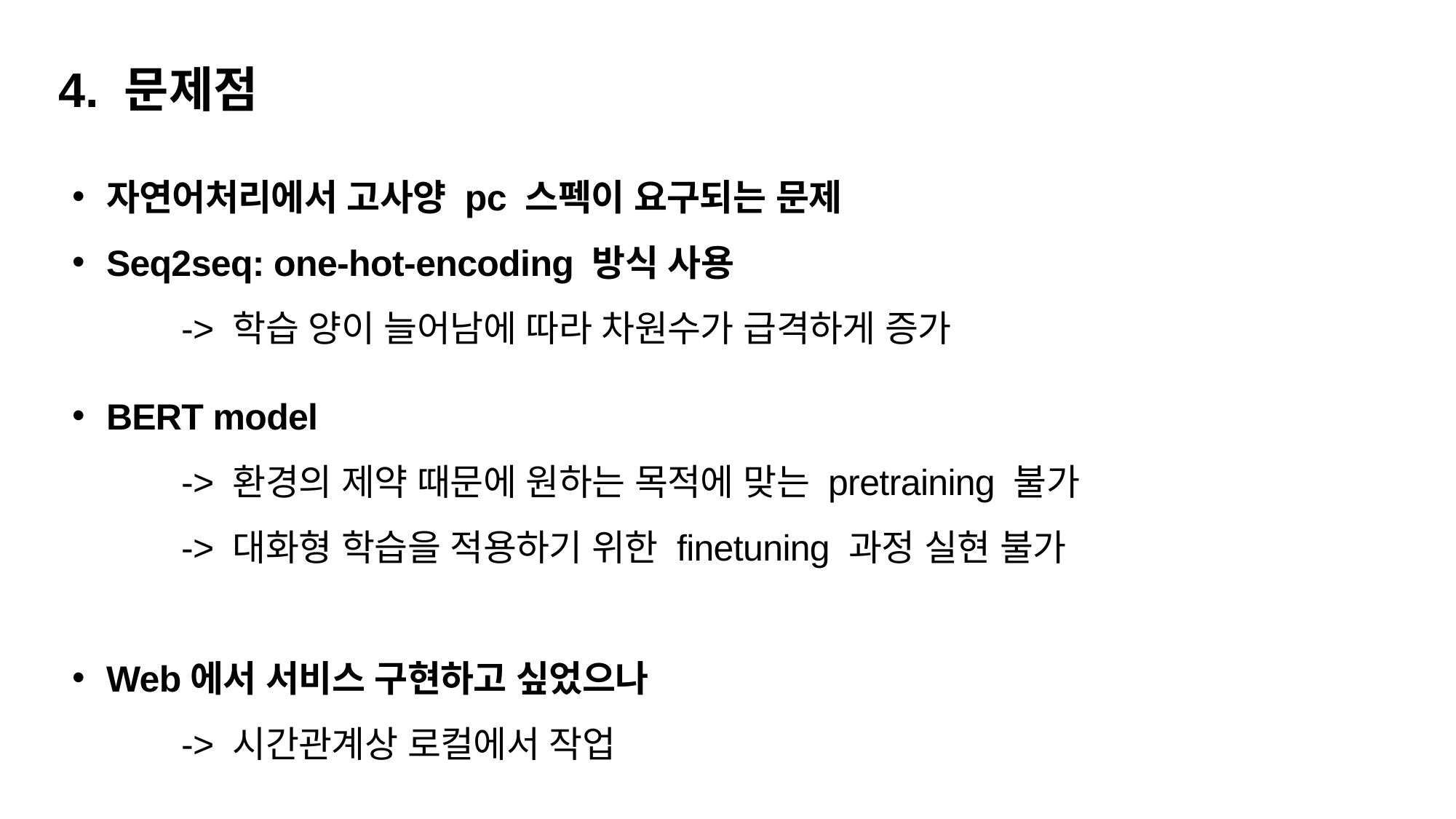

4. 문제점
자연어처리에서 고사양 pc 스펙이 요구되는 문제
Seq2seq: one-hot-encoding 방식 사용
	-> 학습 양이 늘어남에 따라 차원수가 급격하게 증가
BERT model
	-> 환경의 제약 때문에 원하는 목적에 맞는 pretraining 불가
	-> 대화형 학습을 적용하기 위한 finetuning 과정 실현 불가

Web에서 서비스 구현하고 싶었으나
	-> 시간관계상 로컬에서 작업